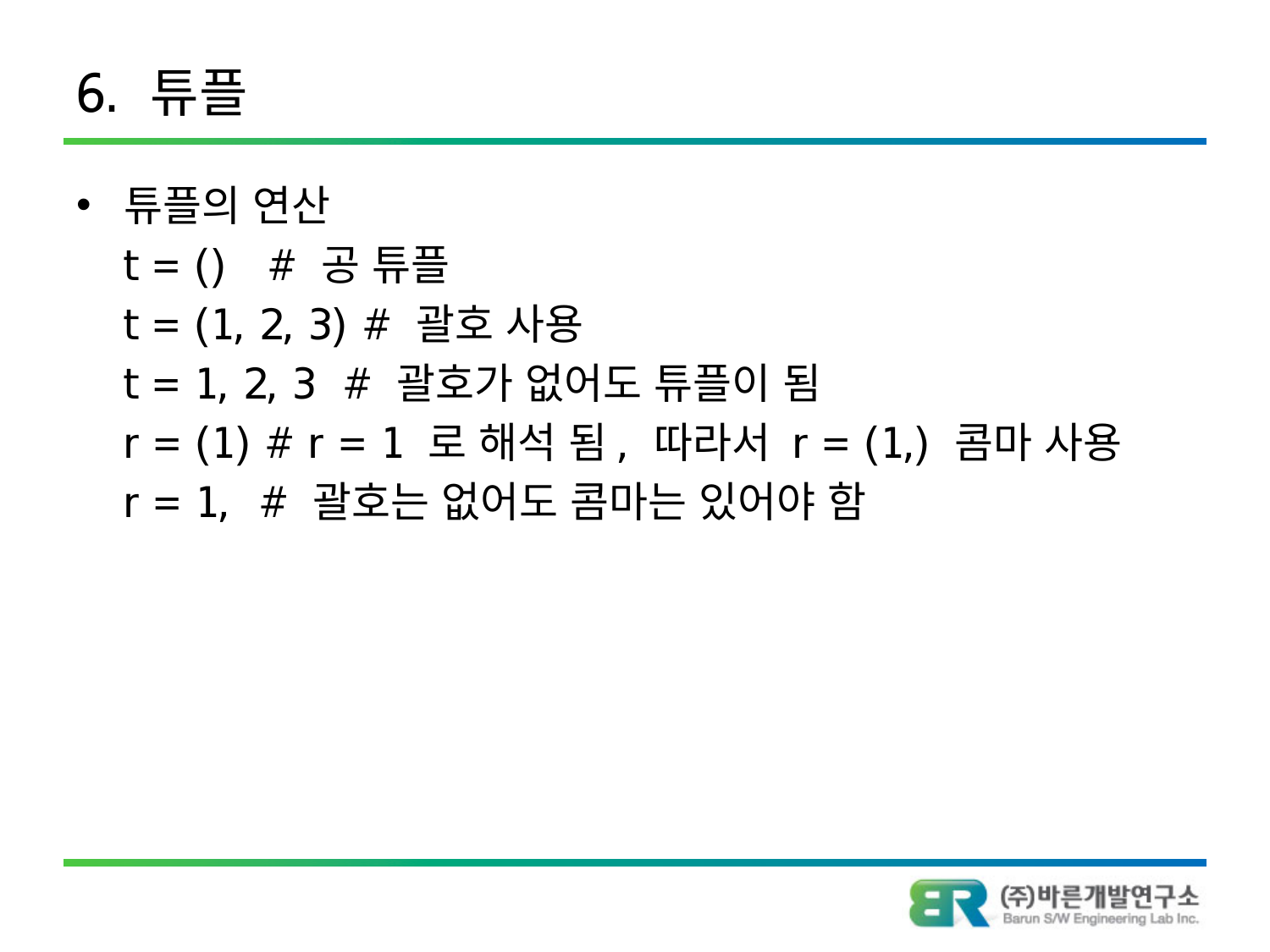

# 6. 튜플
튜플의 연산
	t = ()   # 공 튜플
	t = (1, 2, 3) # 괄호 사용
	t = 1, 2, 3  # 괄호가 없어도 튜플이 됨
   	r = (1) # r = 1 로 해석 됨, 따라서 r = (1,) 콤마 사용
	r = 1,  # 괄호는 없어도 콤마는 있어야 함